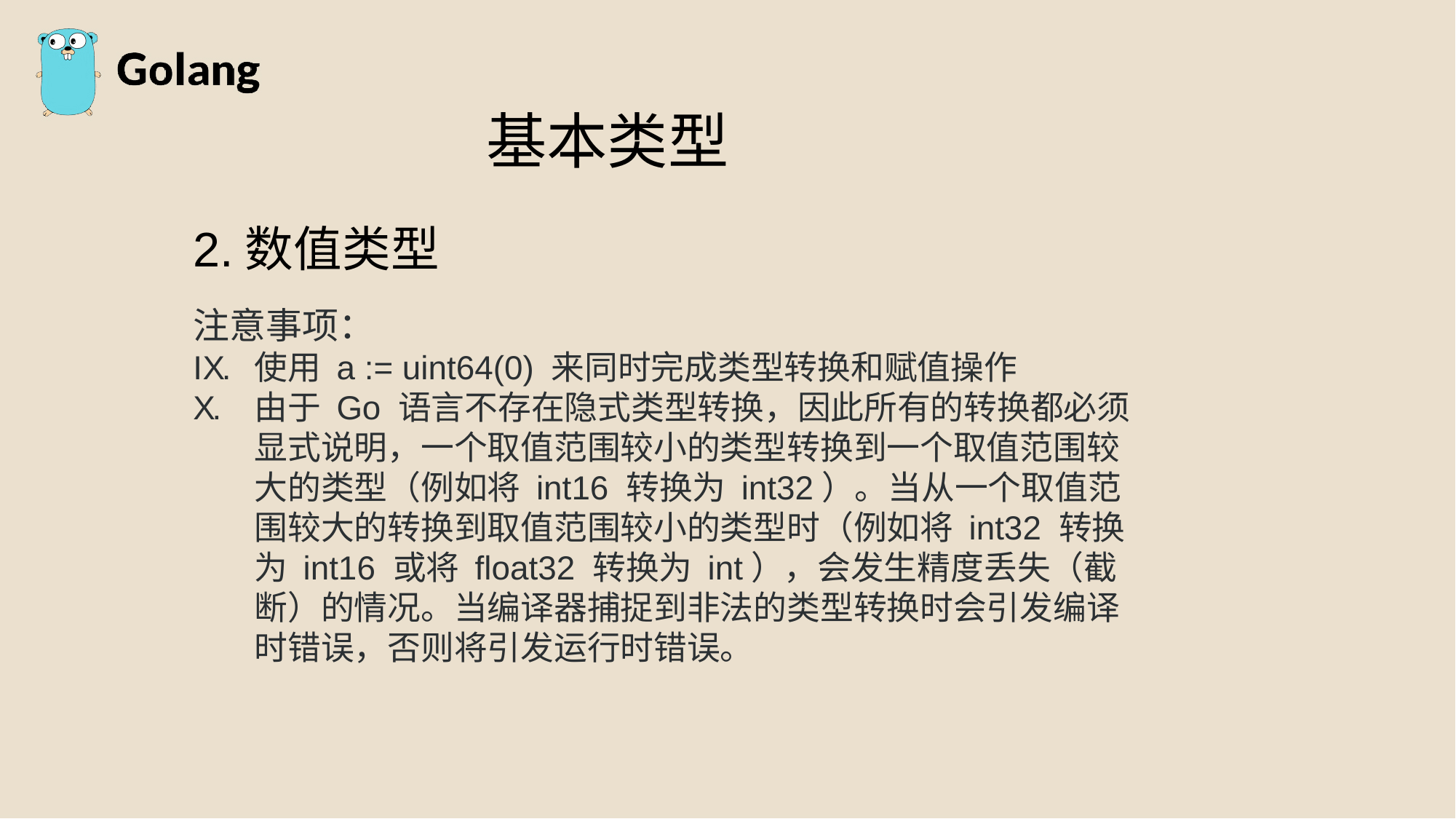

基本类型
2.数值类型
注意事项：
使用 a := uint64(0) 来同时完成类型转换和赋值操作
由于 Go 语言不存在隐式类型转换，因此所有的转换都必须显式说明，一个取值范围较小的类型转换到一个取值范围较大的类型（例如将 int16 转换为 int32）。当从一个取值范围较大的转换到取值范围较小的类型时（例如将 int32 转换为 int16 或将 float32 转换为 int），会发生精度丢失（截断）的情况。当编译器捕捉到非法的类型转换时会引发编译时错误，否则将引发运行时错误。